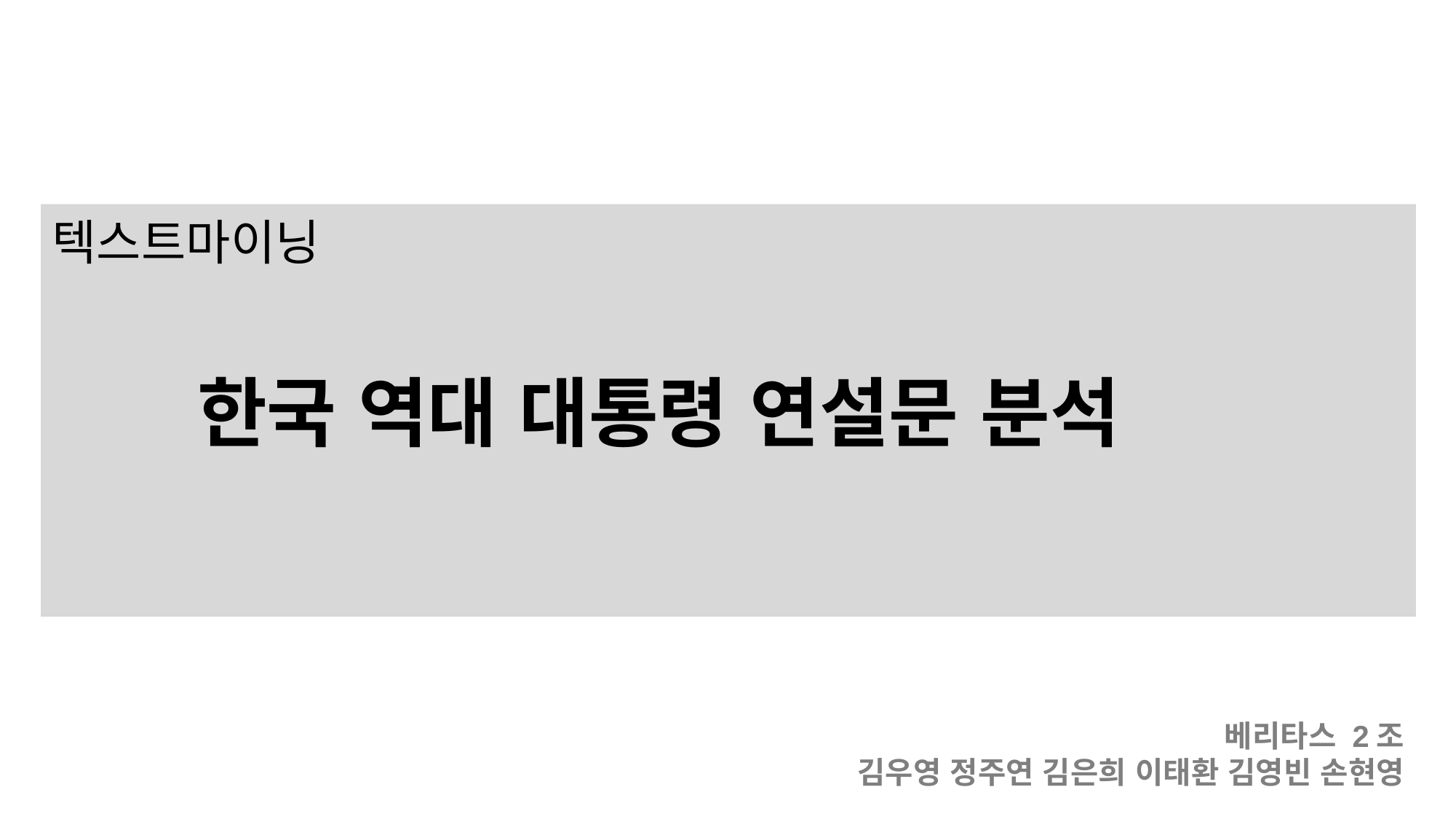

텍스트마이닝
한국 역대 대통령 연설문 분석
베리타스 2조
김우영 정주연 김은희 이태환 김영빈 손현영